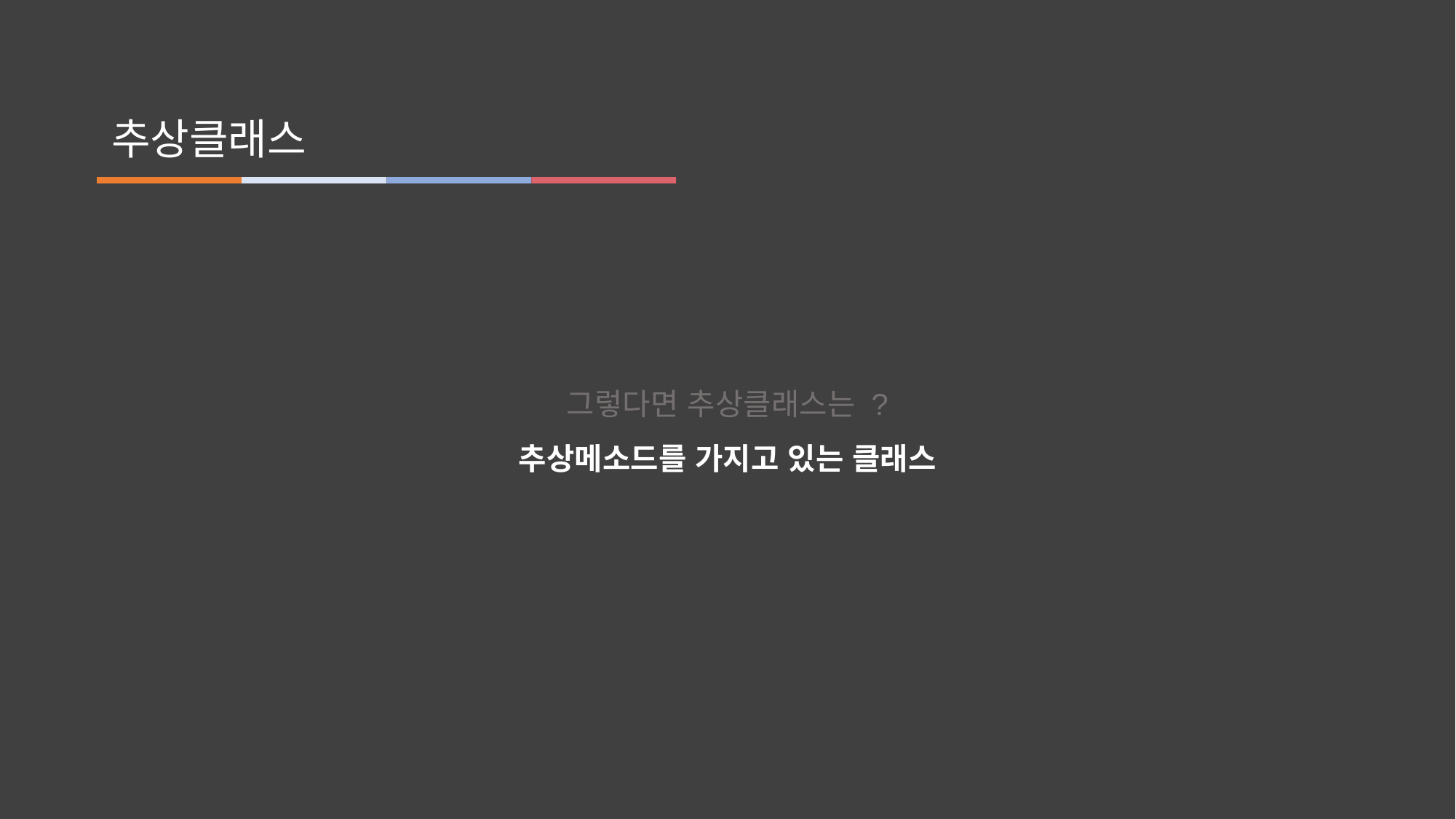

추상클래스

그렇다면 추상클래스는 ?
추상메소드를 가지고 있는 클래스